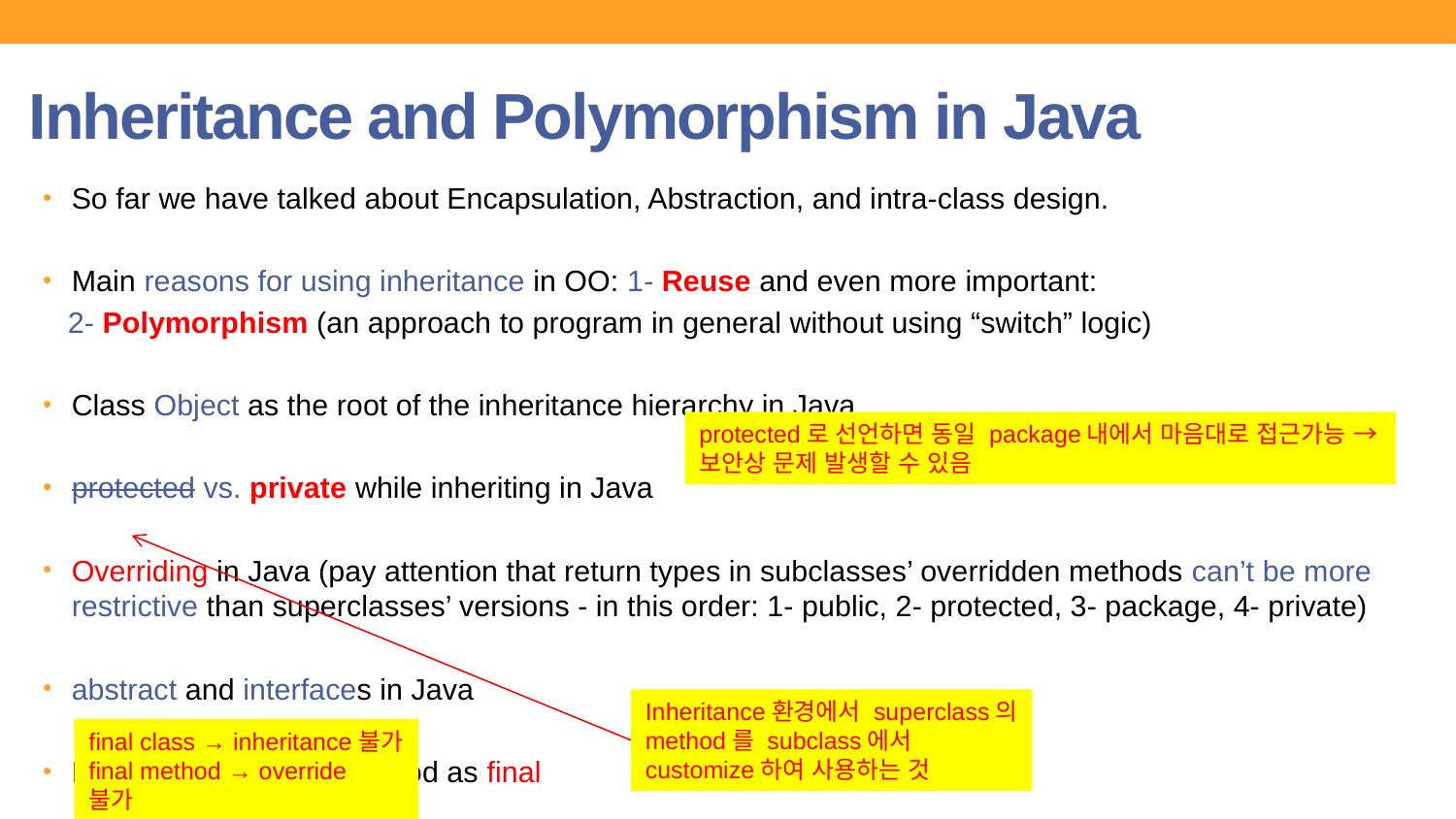

Inheritance and Polymorphism in Java
So far we have talked about Encapsulation, Abstraction, and intra-class design.

Main reasons for using inheritance in OO: 1- Reuse and even more important:
   2- Polymorphism (an approach to program in general without using “switch” logic)

Class Object as the root of the inheritance hierarchy in Java

protected vs. private while inheriting in Java

Overriding in Java (pay attention that return types in subclasses’ overridden methods can’t be more restrictive than superclasses’ versions - in this order: 1- public, 2- protected, 3- package, 4- private)

abstract and interfaces in Java

Declaring a class or method as final

protected로 선언하면 동일 package내에서 마음대로 접근가능 → 보안상 문제 발생할 수 있음
Inheritance환경에서 superclass의 method를 subclass에서 customize하여 사용하는 것
final class → inheritance불가
final method → override 불가